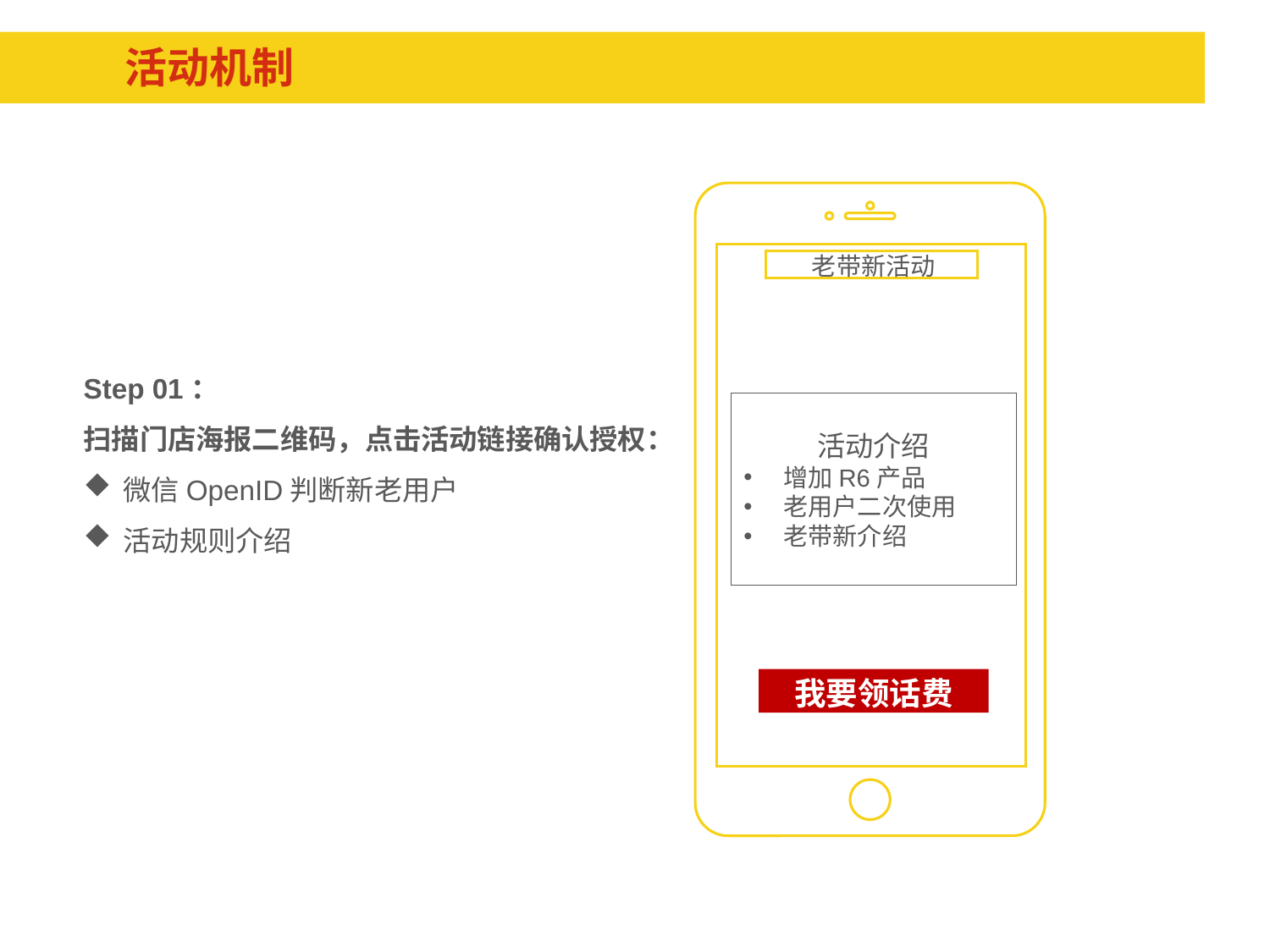

# 活动机制

Scan Promotion QR Code

老带新活动
Step 01：
扫描门店海报二维码，点击活动链接确认授权：
微信OpenID判断新老用户
活动规则介绍
活动介绍
增加R6产品
老用户二次使用
老带新介绍
我要领话费